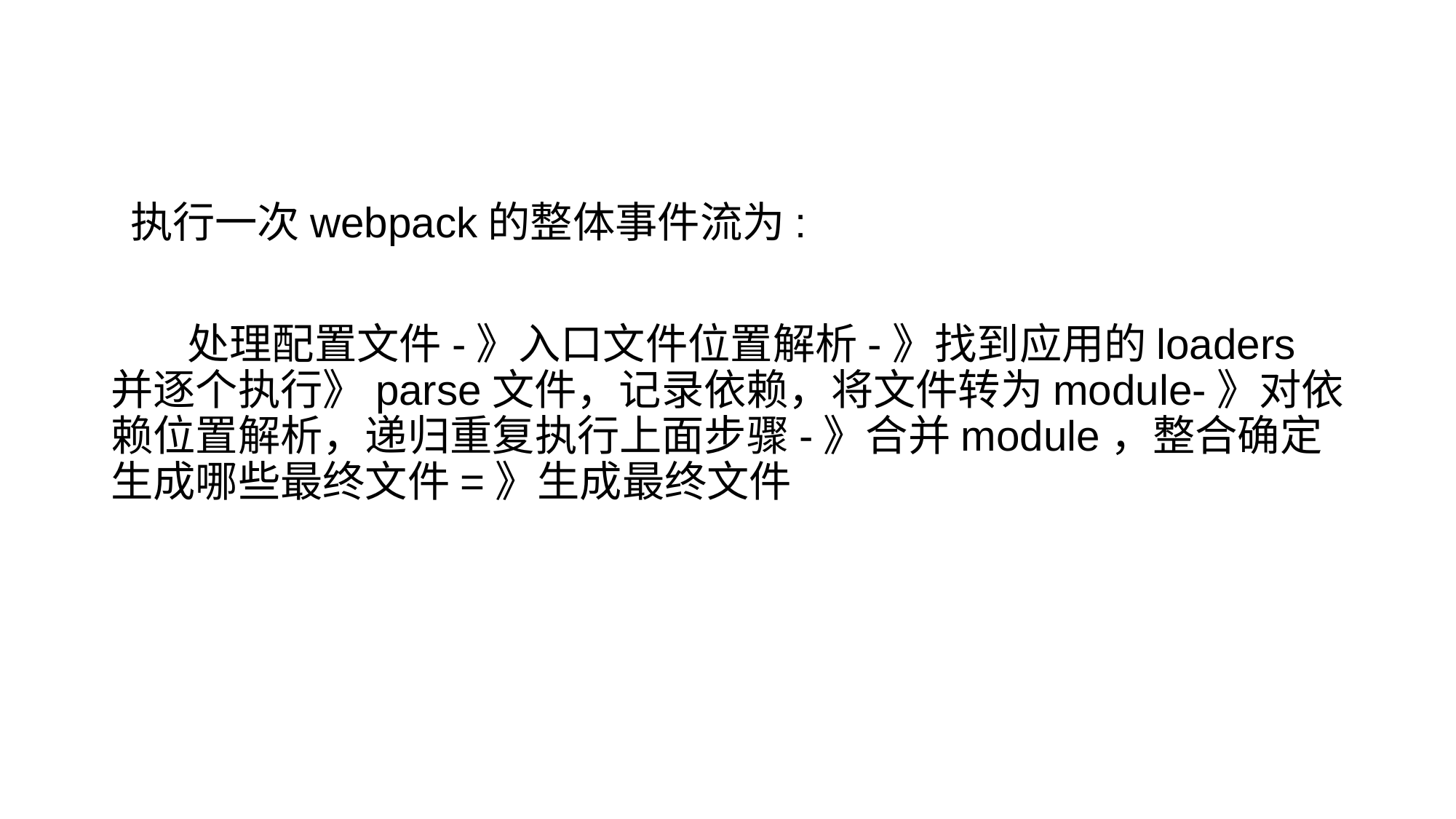

执行一次webpack的整体事件流为:

       处理配置文件-》入口文件位置解析-》找到应用的loaders并逐个执行》parse文件，记录依赖，将文件转为module-》对依赖位置解析，递归重复执行上面步骤-》合并module，整合确定生成哪些最终文件=》生成最终文件